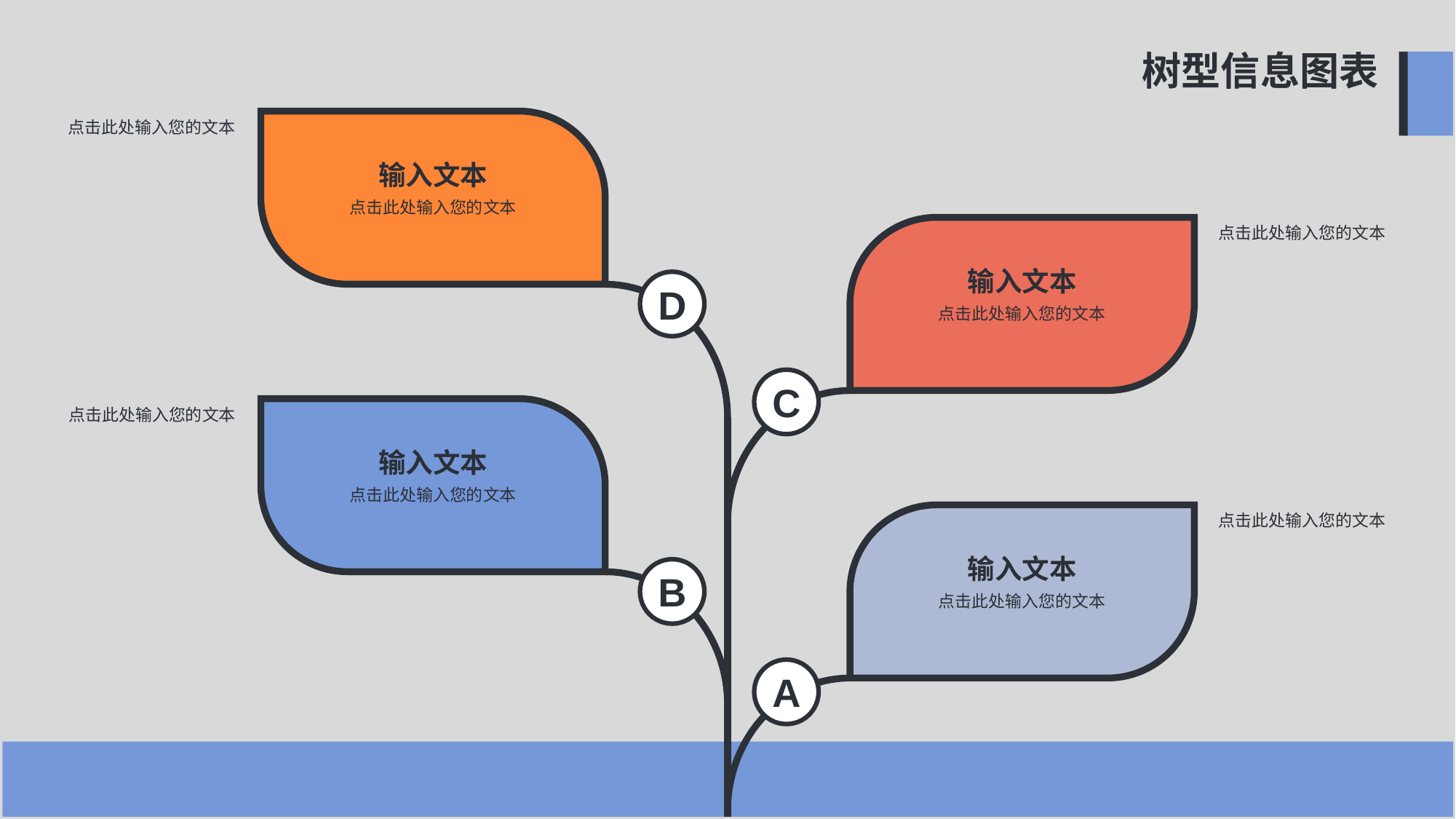

树型信息图表

点击此处输入您的文本

输入文本
点击此处输入您的文本
点击此处输入您的文本

输入文本
点击此处输入您的文本

D

C

点击此处输入您的文本

输入文本
点击此处输入您的文本
点击此处输入您的文本

输入文本
点击此处输入您的文本

B

A